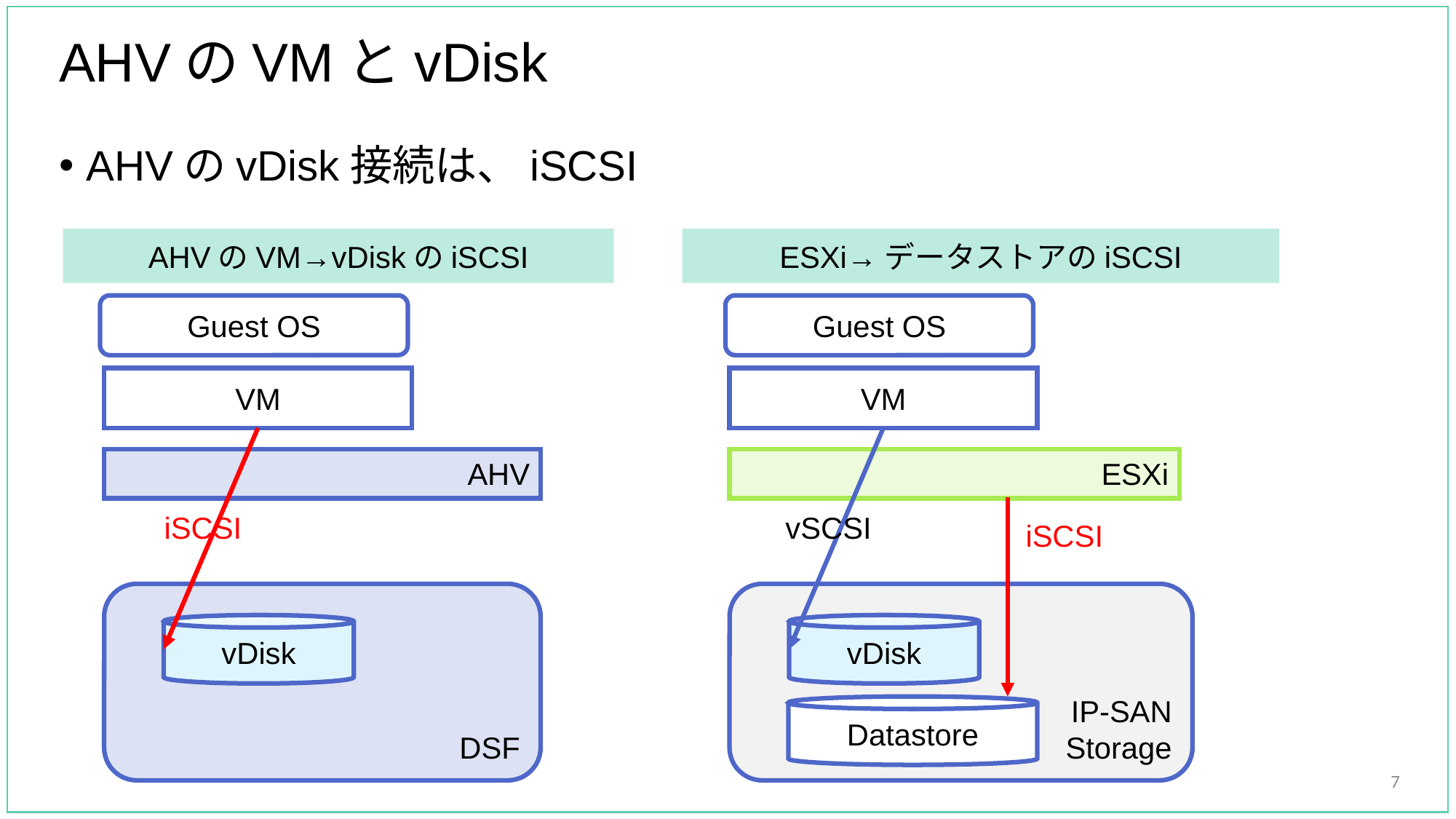

# AHVのVMとvDisk
AHVのvDisk接続は、iSCSI
ESXi→データストアのiSCSI
AHVのVM→vDiskのiSCSI
Guest OS
Guest OS
VM
VM
AHV
ESXi
iSCSI
vSCSI
iSCSI
DSF
IP-SAN
Storage
vDisk
vDisk
Datastore
7